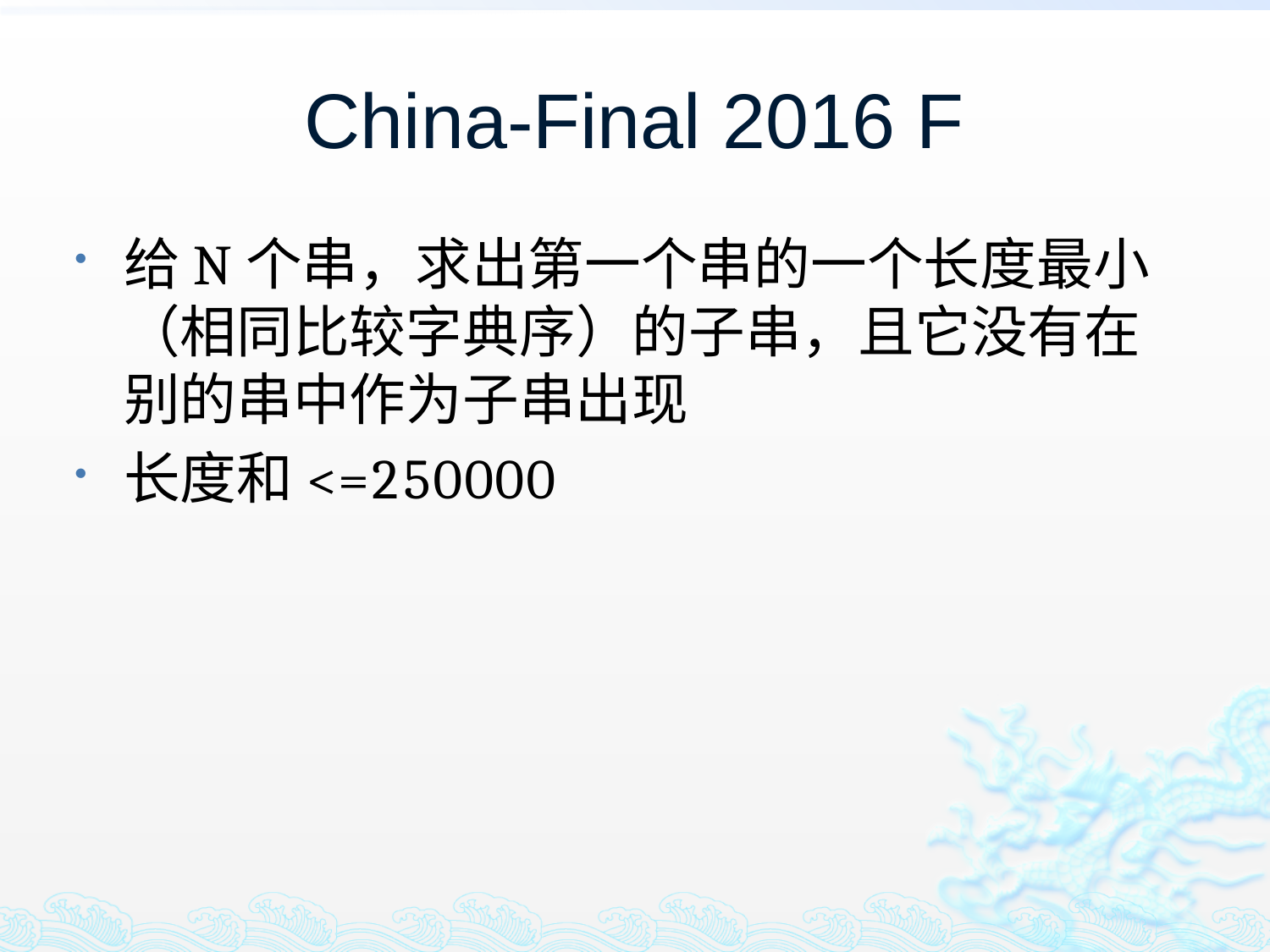

# China-Final 2016 F
给N个串，求出第一个串的一个长度最小（相同比较字典序）的子串，且它没有在别的串中作为子串出现
长度和<=250000